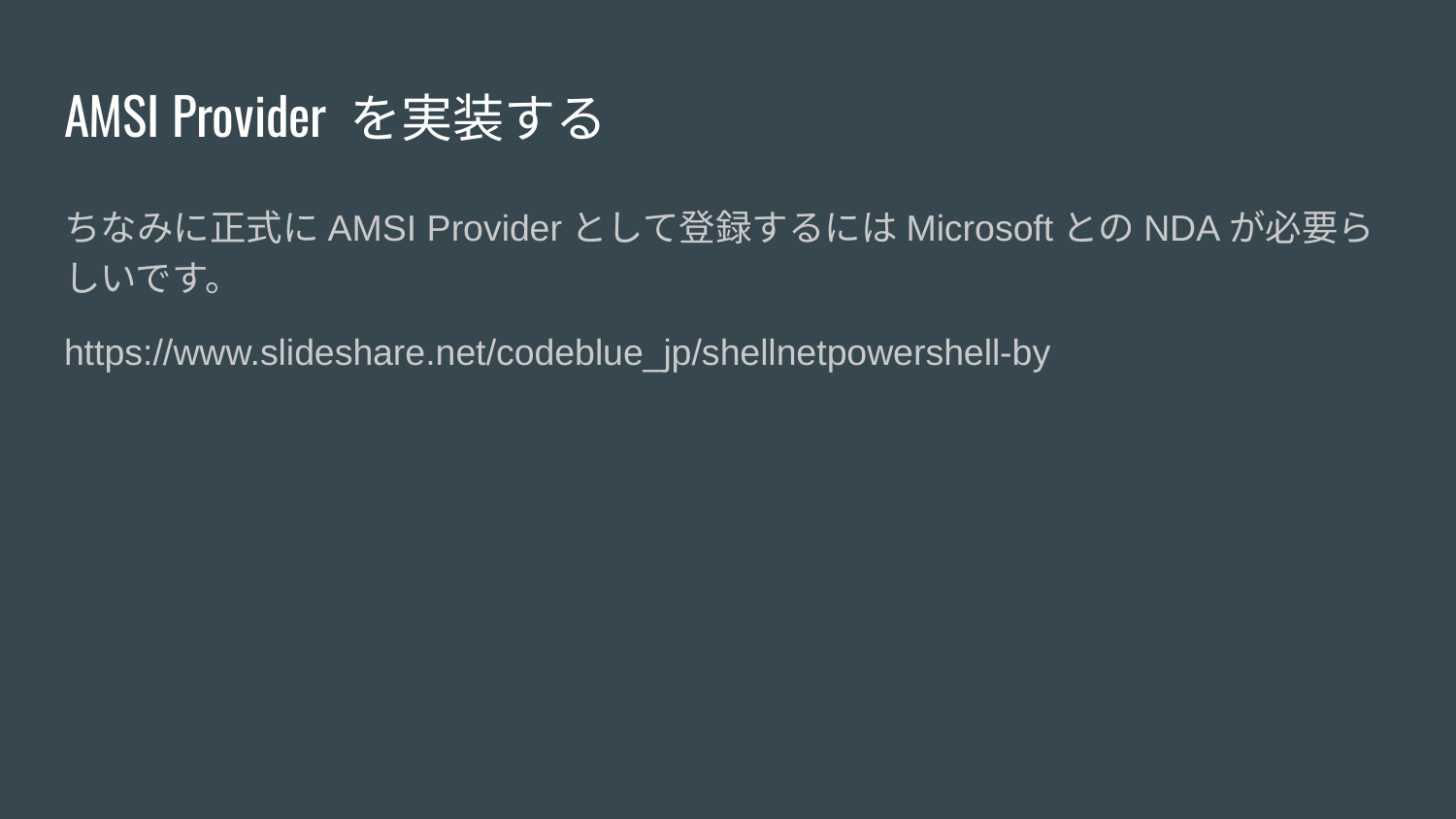

# AMSI Provider を実装する
ちなみに正式にAMSI Providerとして登録するにはMicrosoftとのNDAが必要らしいです。
https://www.slideshare.net/codeblue_jp/shellnetpowershell-by